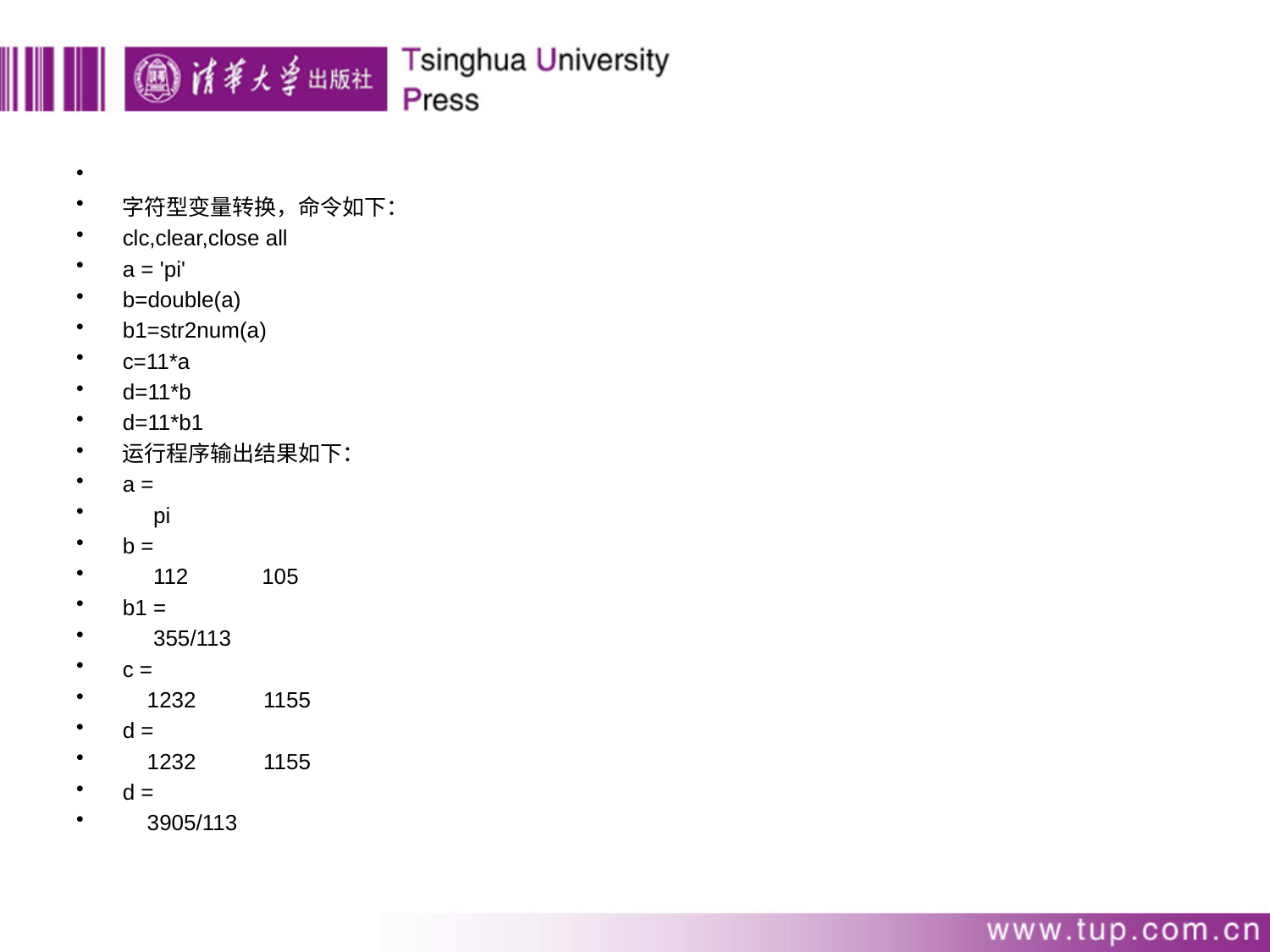

字符型变量转换，命令如下：
clc,clear,close all
a = 'pi'
b=double(a)
b1=str2num(a)
c=11*a
d=11*b
d=11*b1
运行程序输出结果如下：
a =
     pi
b =
     112            105
b1 =
     355/113
c =
    1232           1155
d =
    1232           1155
d =
    3905/113